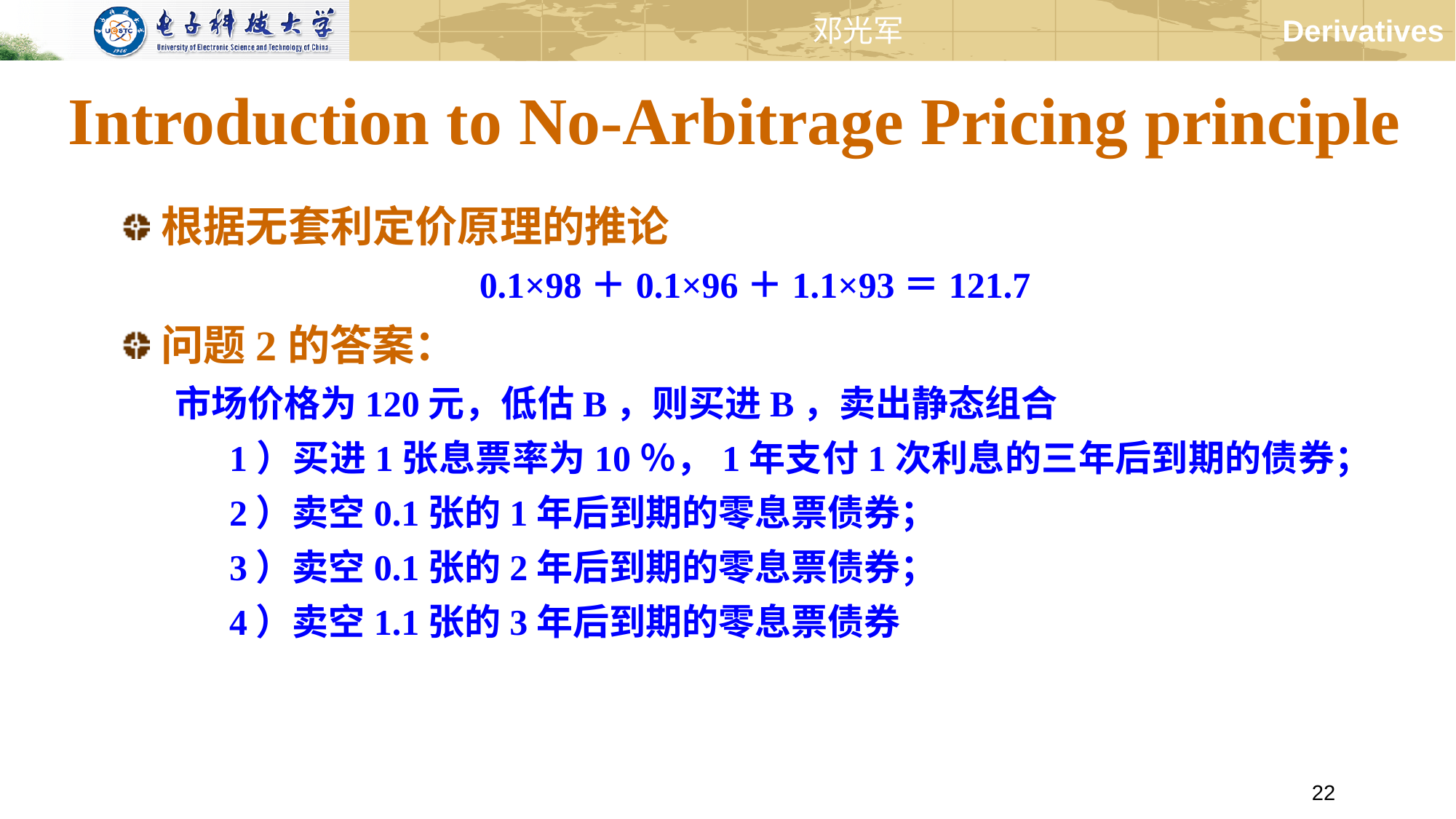

Introduction to No-Arbitrage Pricing principle
根据无套利定价原理的推论
0.1×98＋0.1×96＋1.1×93＝121.7
问题2的答案：
市场价格为120元，低估B，则买进B，卖出静态组合
1）买进1张息票率为10％，1年支付1次利息的三年后到期的债券；
2）卖空0.1张的1年后到期的零息票债券；
3）卖空0.1张的2年后到期的零息票债券；
4）卖空1.1张的3年后到期的零息票债券